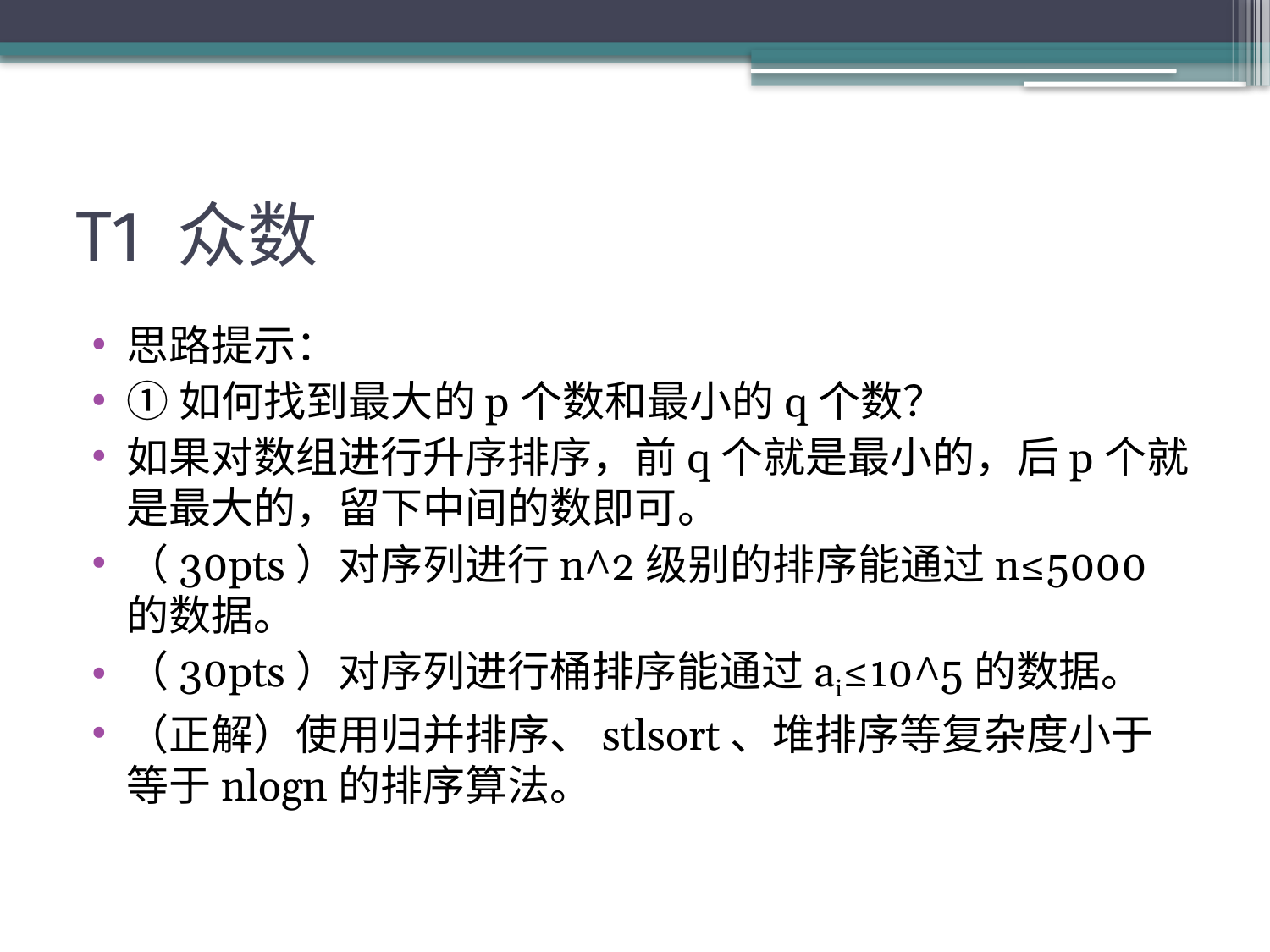

# T1 众数
思路提示：
①如何找到最大的p个数和最小的q个数？
如果对数组进行升序排序，前q个就是最小的，后p个就是最大的，留下中间的数即可。
（30pts）对序列进行n^2级别的排序能通过n≤5000的数据。
（30pts）对序列进行桶排序能通过ai≤10^5的数据。
（正解）使用归并排序、stlsort、堆排序等复杂度小于等于nlogn的排序算法。